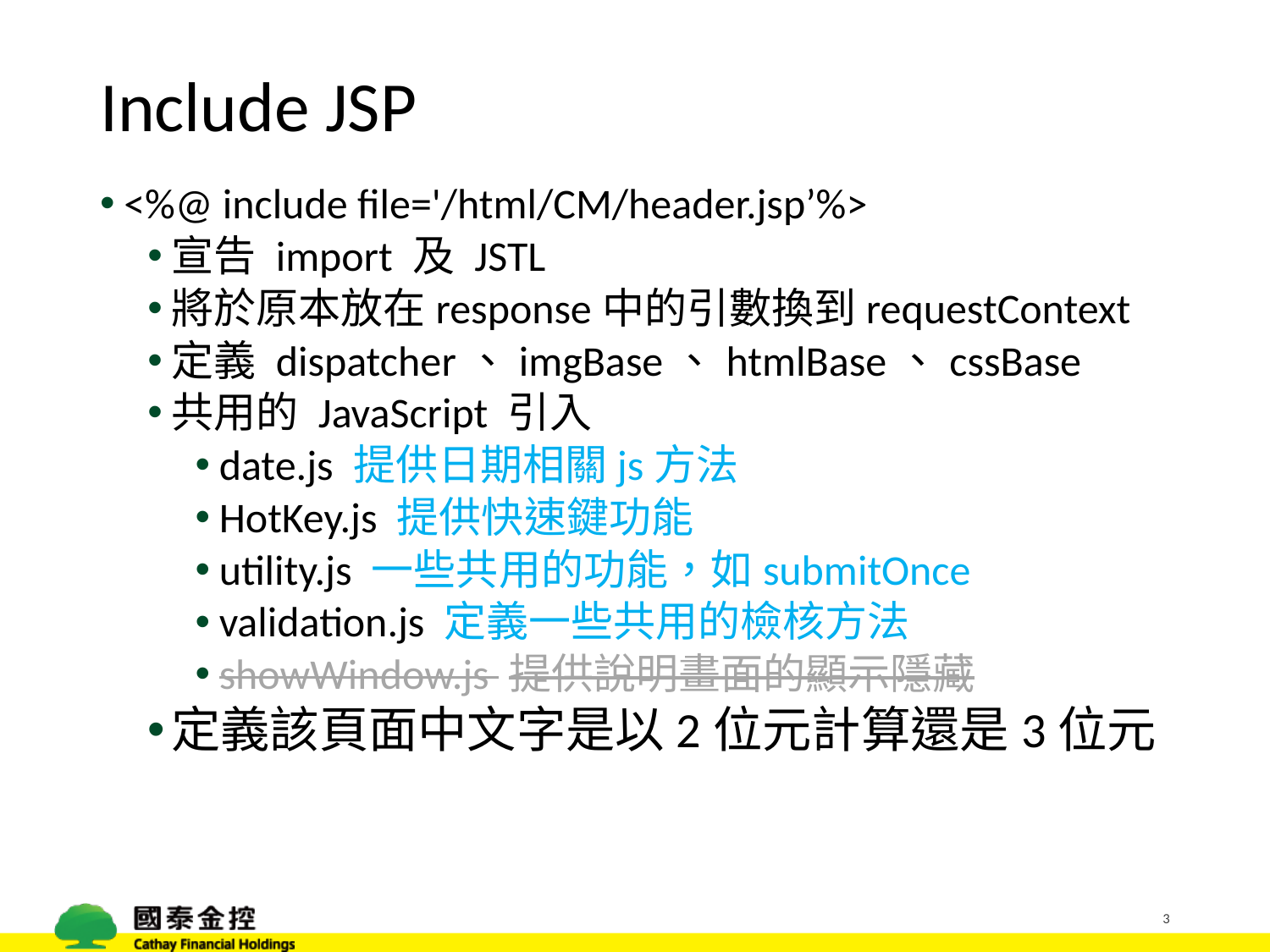

# Include JSP
<%@ include file='/html/CM/header.jsp’%>
宣告 import 及 JSTL
將於原本放在response中的引數換到requestContext
定義 dispatcher、imgBase、htmlBase、cssBase
共用的 JavaScript 引入
date.js 提供日期相關js方法
HotKey.js 提供快速鍵功能
utility.js 一些共用的功能，如submitOnce
validation.js 定義一些共用的檢核方法
showWindow.js 提供說明畫面的顯示隱藏
定義該頁面中文字是以2位元計算還是3位元